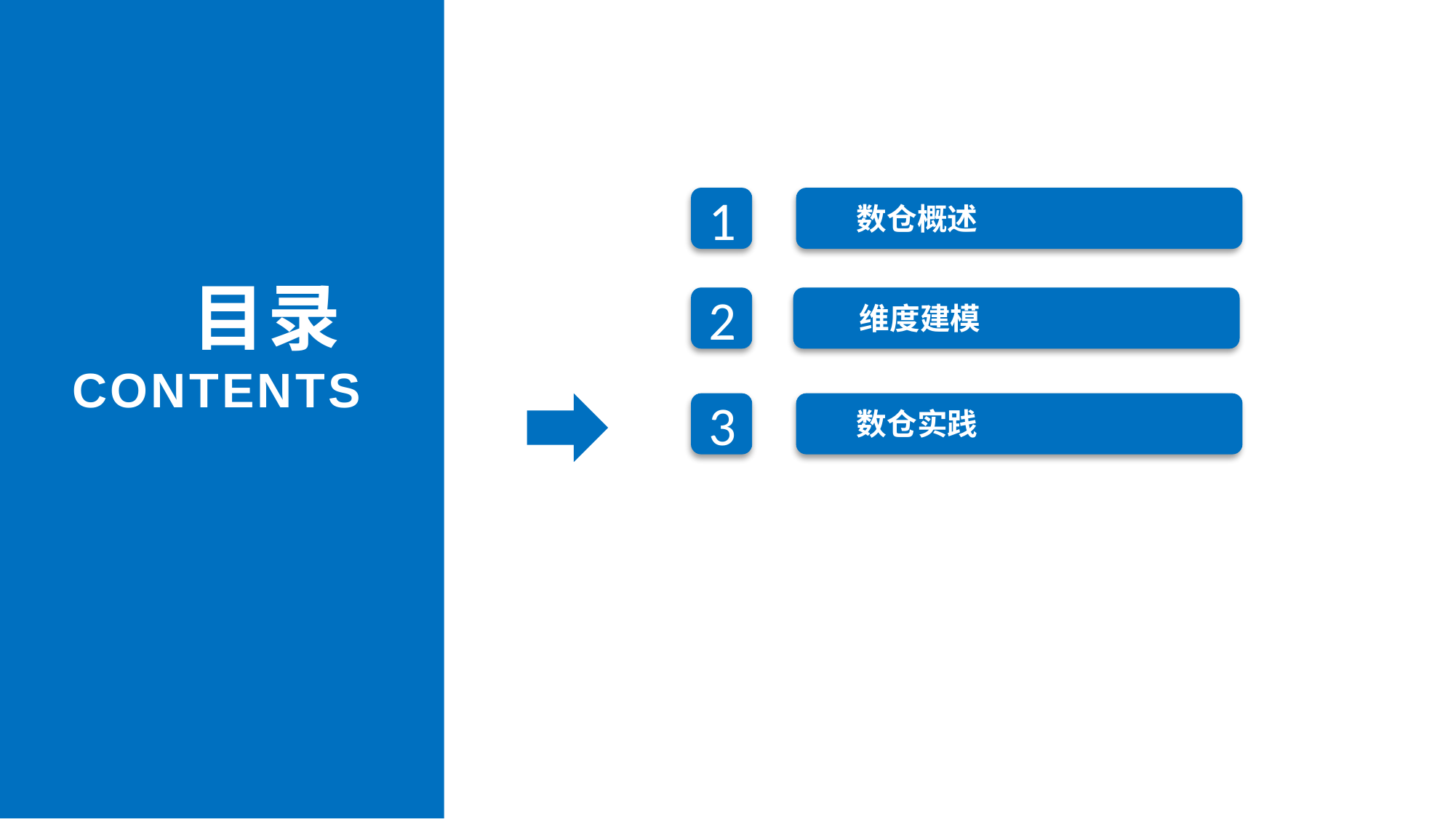

数仓概述
1
目录
CONTENTS
2

维度建模

数仓实践
3